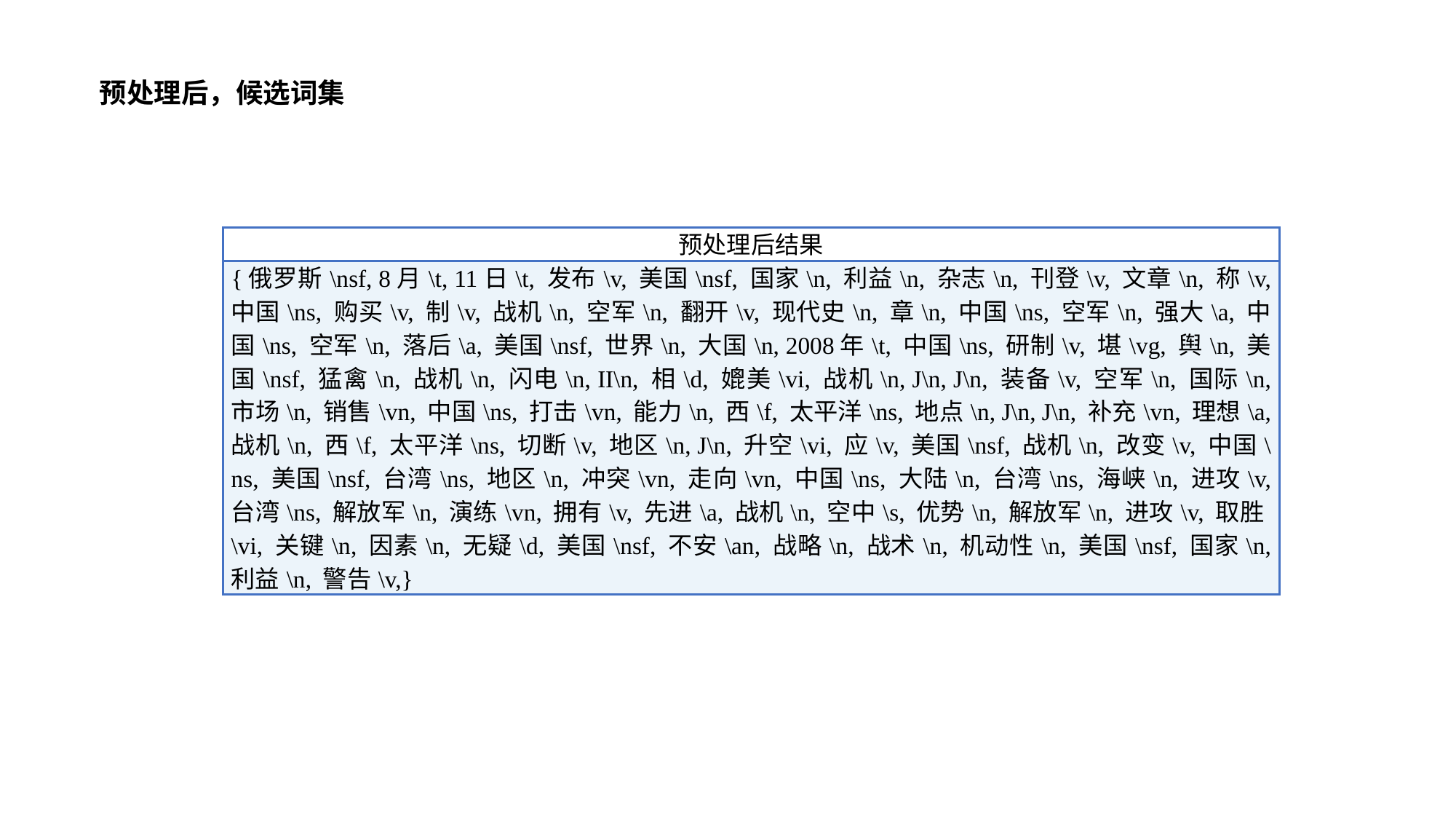

预处理后，候选词集
| 预处理后结果 |
| --- |
| {俄罗斯\nsf, 8月\t, 11日\t, 发布\v, 美国\nsf, 国家\n, 利益\n, 杂志\n, 刊登\v, 文章\n, 称\v, 中国\ns, 购买\v, 制\v, 战机\n, 空军\n, 翻开\v, 现代史\n, 章\n, 中国\ns, 空军\n, 强大\a, 中国\ns, 空军\n, 落后\a, 美国\nsf, 世界\n, 大国\n, 2008年\t, 中国\ns, 研制\v, 堪\vg, 舆\n, 美国\nsf, 猛禽\n, 战机\n, 闪电\n, II\n, 相\d, 媲美\vi, 战机\n, J\n, J\n, 装备\v, 空军\n, 国际\n, 市场\n, 销售\vn, 中国\ns, 打击\vn, 能力\n, 西\f, 太平洋\ns, 地点\n, J\n, J\n, 补充\vn, 理想\a, 战机\n, 西\f, 太平洋\ns, 切断\v, 地区\n, J\n, 升空\vi, 应\v, 美国\nsf, 战机\n, 改变\v, 中国\ns, 美国\nsf, 台湾\ns, 地区\n, 冲突\vn, 走向\vn, 中国\ns, 大陆\n, 台湾\ns, 海峡\n, 进攻\v, 台湾\ns, 解放军\n, 演练\vn, 拥有\v, 先进\a, 战机\n, 空中\s, 优势\n, 解放军\n, 进攻\v, 取胜\vi, 关键\n, 因素\n, 无疑\d, 美国\nsf, 不安\an, 战略\n, 战术\n, 机动性\n, 美国\nsf, 国家\n, 利益\n, 警告\v,} |